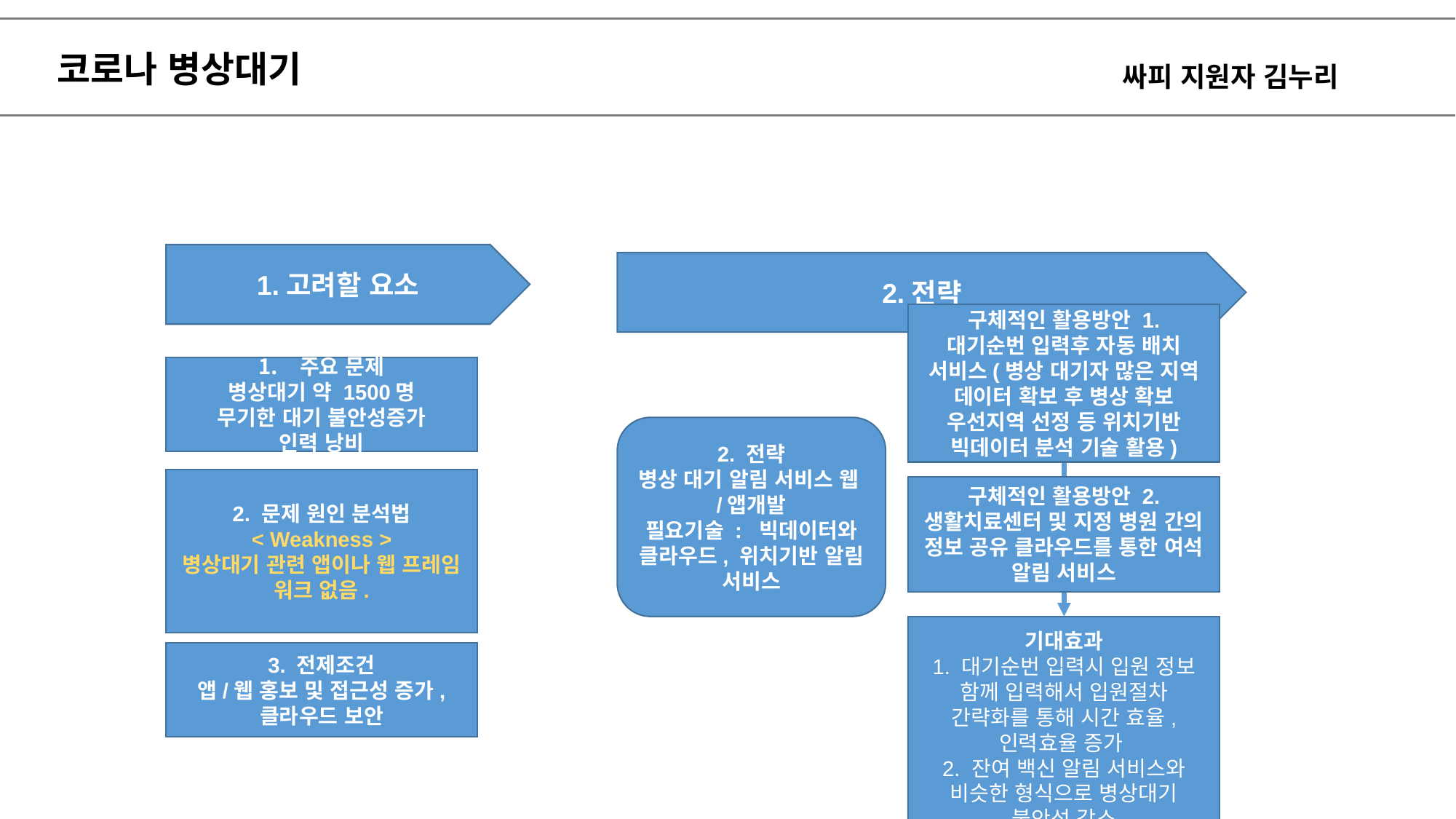

코로나 병상대기
싸피 지원자 김누리
1.고려할 요소
2.전략
구체적인 활용방안 1.
대기순번 입력후 자동 배치 서비스(병상 대기자 많은 지역 데이터 확보 후 병상 확보 우선지역 선정 등 위치기반 빅데이터 분석 기술 활용)
주요 문제
병상대기 약 1500명
무기한 대기 불안성증가
인력 낭비
2. 전략
병상 대기 알림 서비스 웹/앱개발
필요기술 :  빅데이터와 클라우드, 위치기반 알림 서비스
2. 문제 원인 분석법
< Weakness >
병상대기 관련 앱이나 웹 프레임 워크 없음.
구체적인 활용방안 2.
생활치료센터 및 지정 병원 간의 정보 공유 클라우드를 통한 여석 알림 서비스
기대효과
1. 대기순번 입력시 입원 정보 함께 입력해서 입원절차 간략화를 통해 시간 효율, 인력효율 증가
2. 잔여 백신 알림 서비스와 비슷한 형식으로 병상대기 불안성 감소
3. 전제조건
앱/웹 홍보 및 접근성 증가,
클라우드 보안